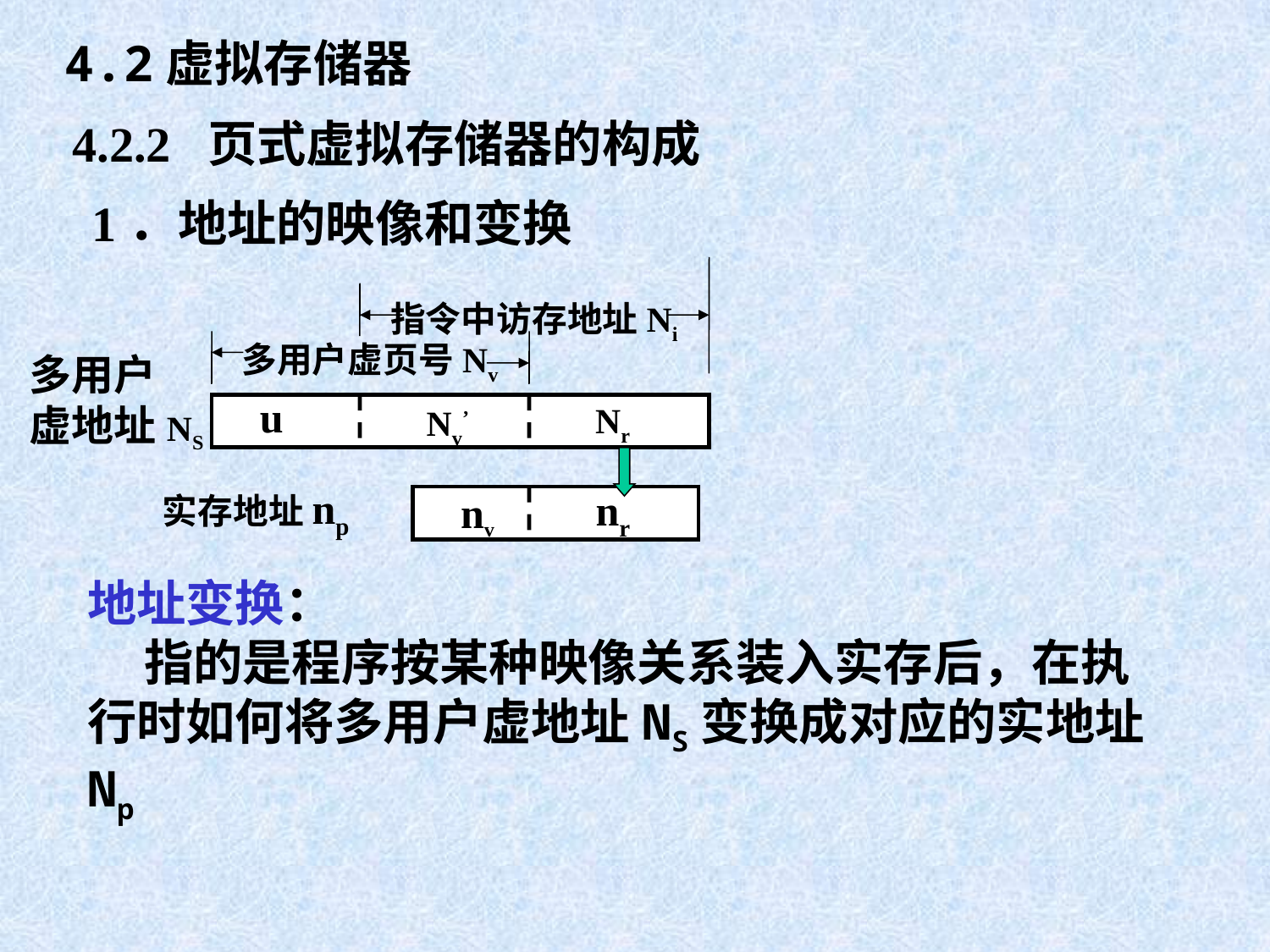

4.2虚拟存储器
4.2.2  页式虚拟存储器的构成
1．地址的映像和变换

指令中访存地址Ni

多用户虚页号Nv

多用户
虚地址NS

u
Nr

Nv’

实存地址np
nr
nv

地址变换：
    指的是程序按某种映像关系装入实存后，在执
行时如何将多用户虚地址NS变换成对应的实地址Np